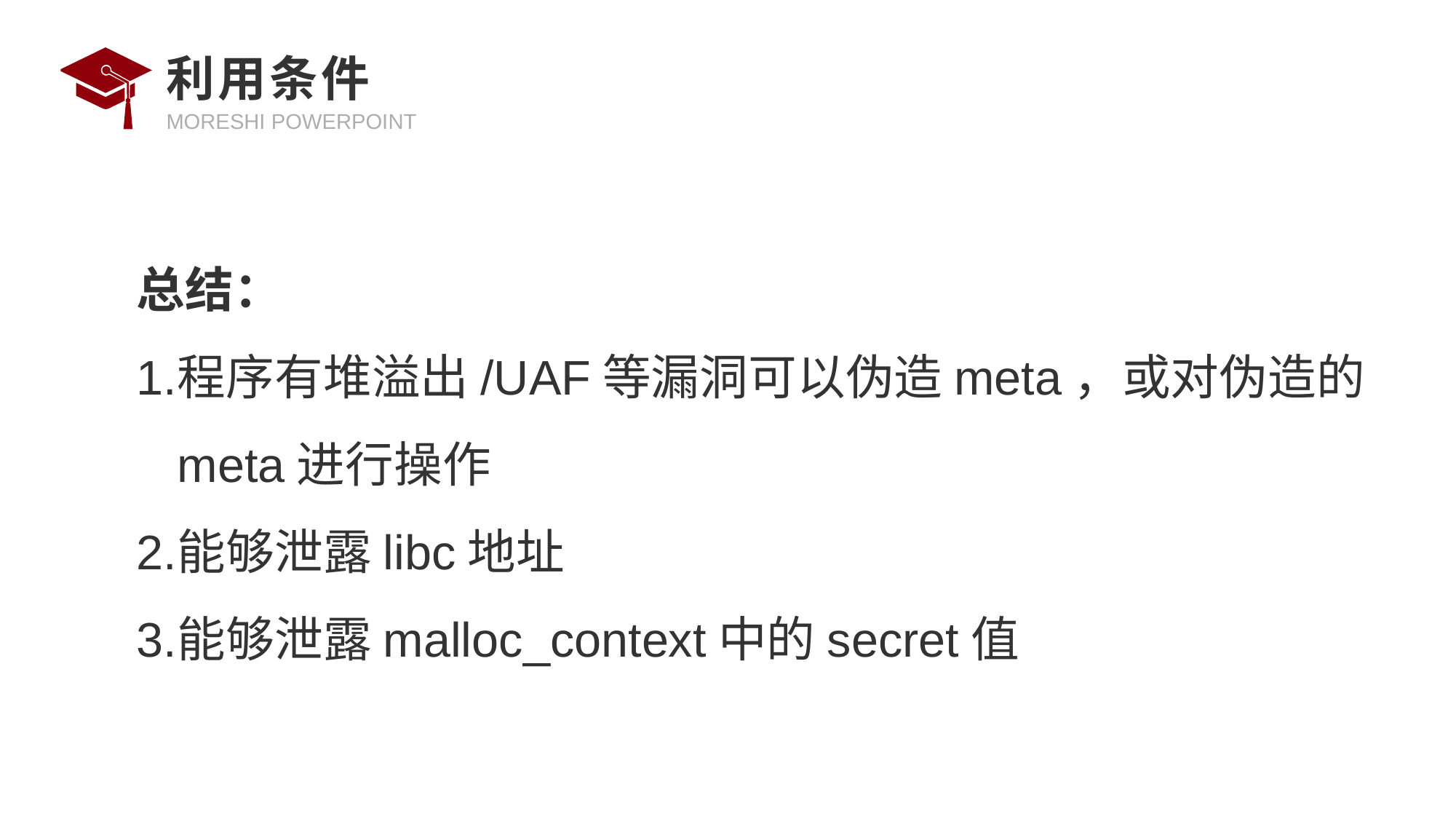

# 利用条件
总结：
程序有堆溢出/UAF等漏洞可以伪造meta，或对伪造的meta进行操作
能够泄露libc地址
能够泄露malloc_context中的secret值